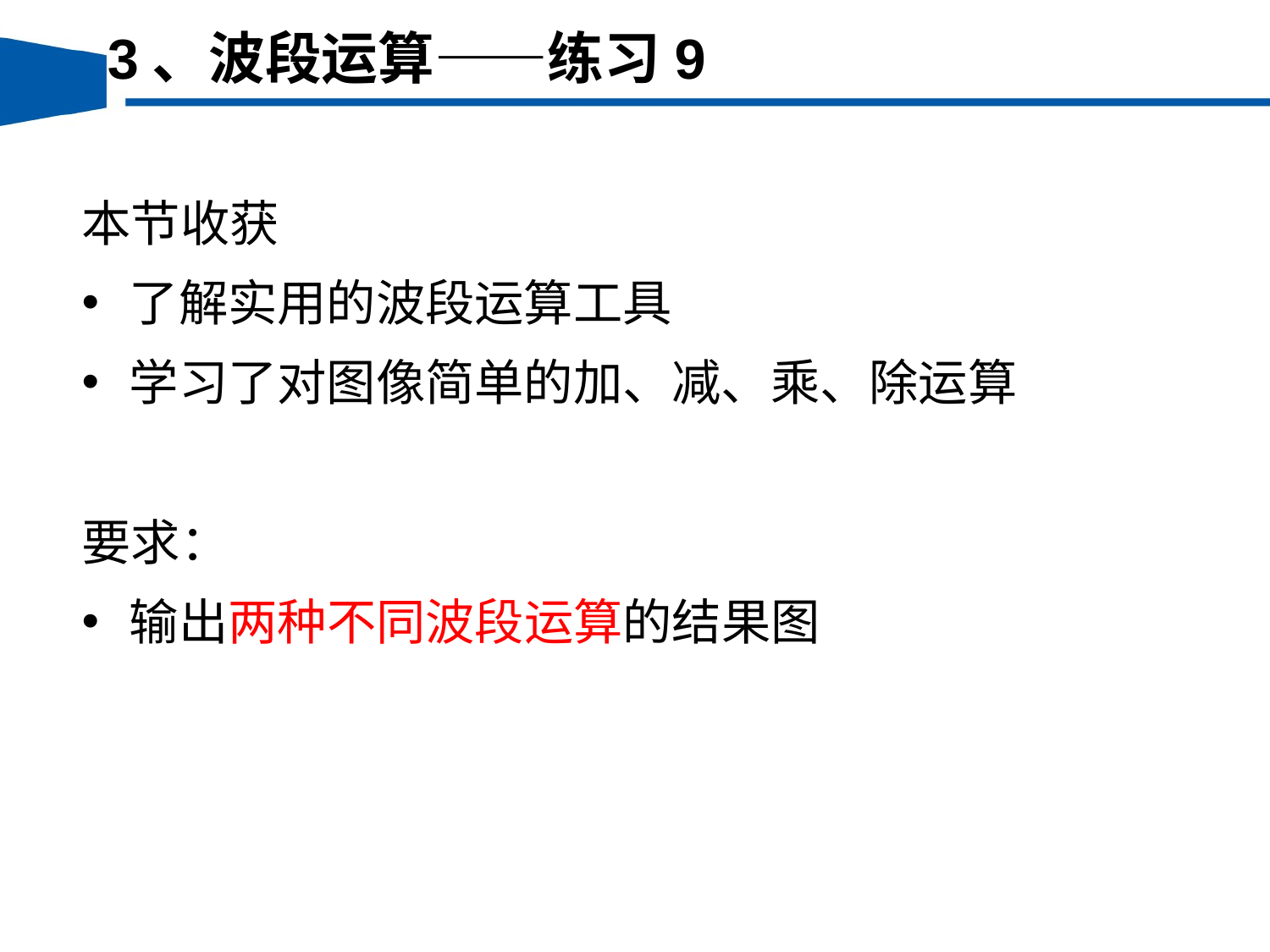

3、波段运算——练习9
本节收获
了解实用的波段运算工具
学习了对图像简单的加、减、乘、除运算

要求：
输出两种不同波段运算的结果图